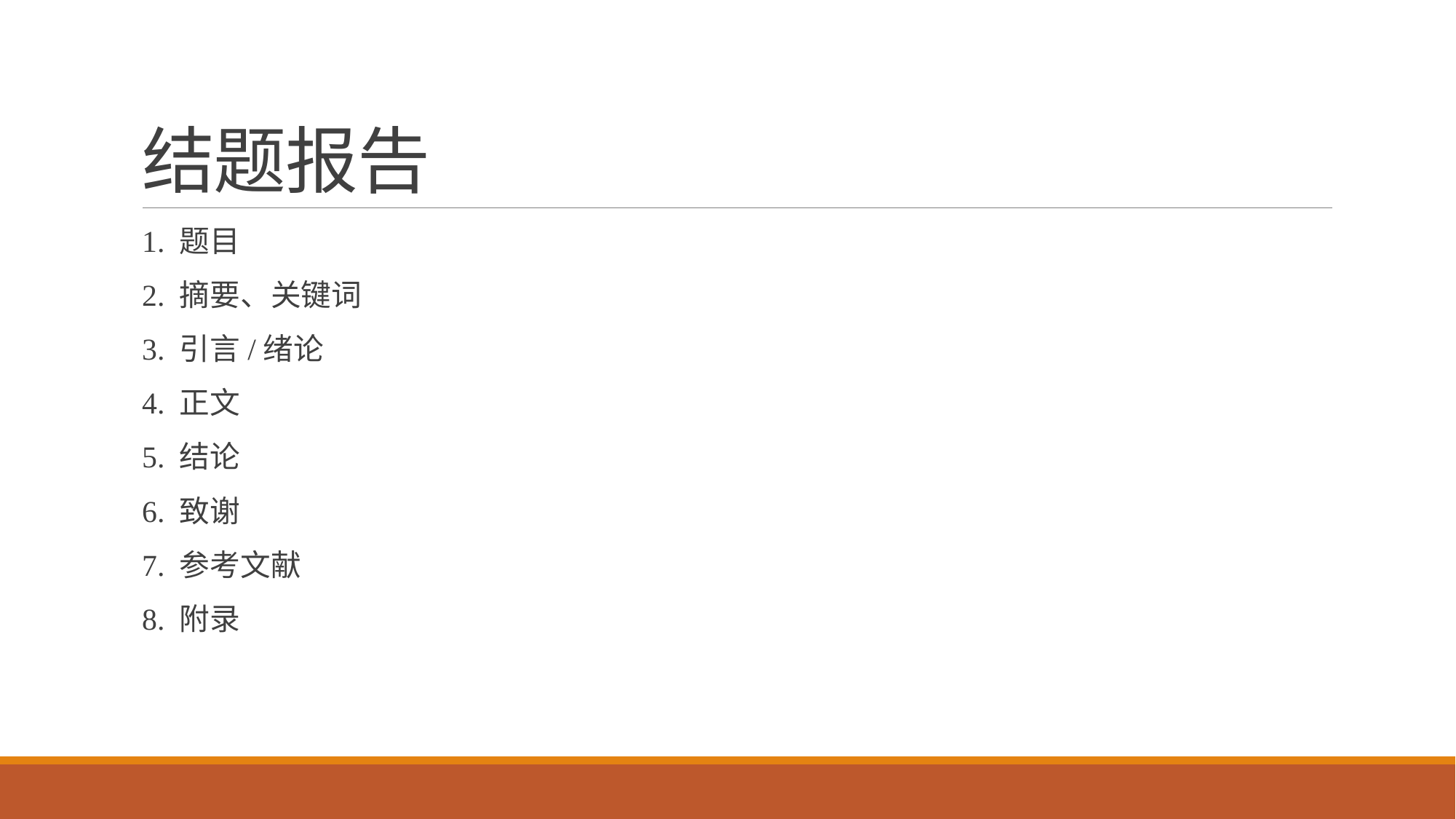

# 结题报告
1. 题目
2. 摘要、关键词
3. 引言/绪论
4. 正文
5. 结论
6. 致谢
7. 参考文献
8. 附录